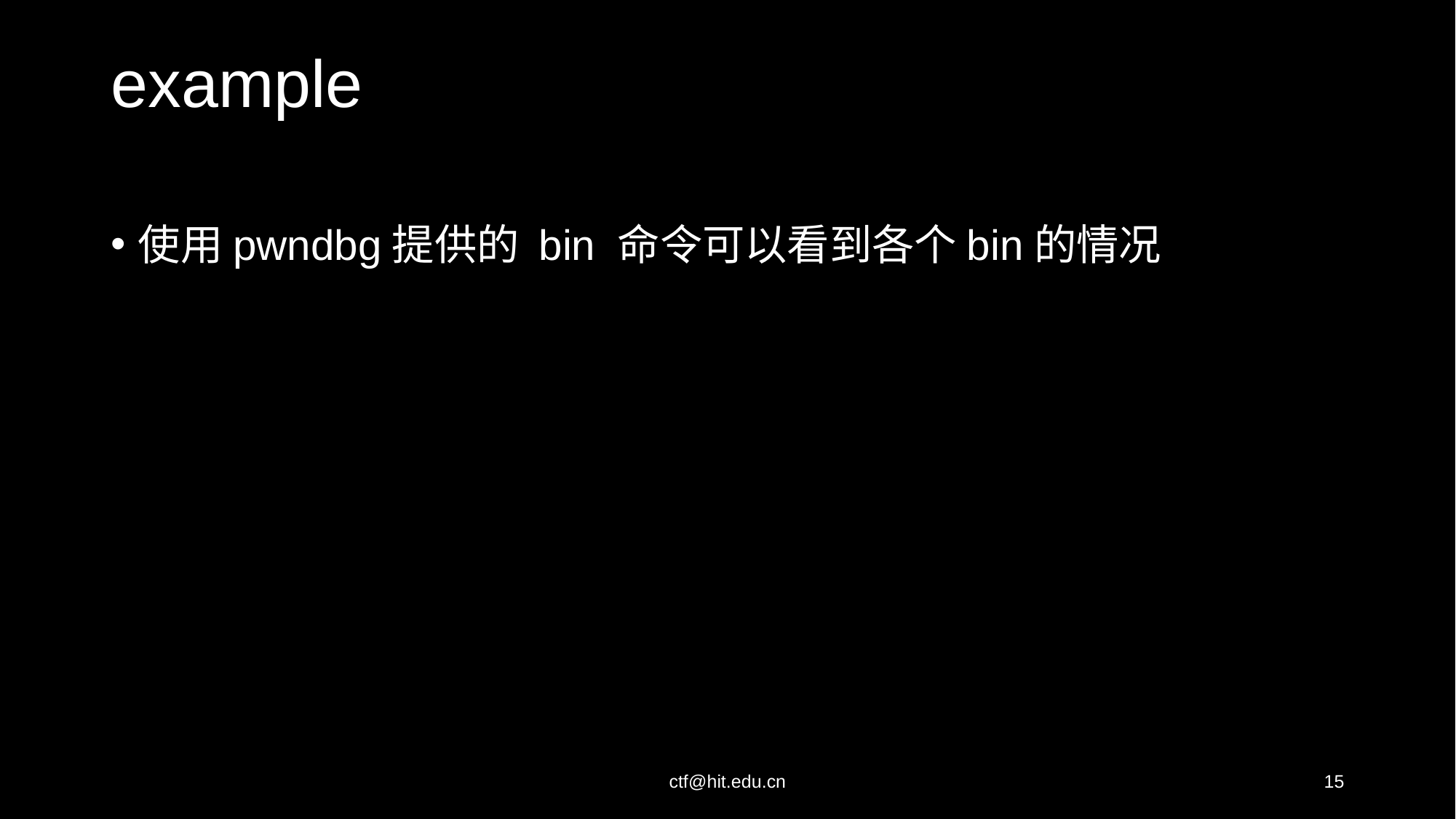

# example
使用pwndbg提供的 bin 命令可以看到各个bin的情况
ctf@hit.edu.cn
15